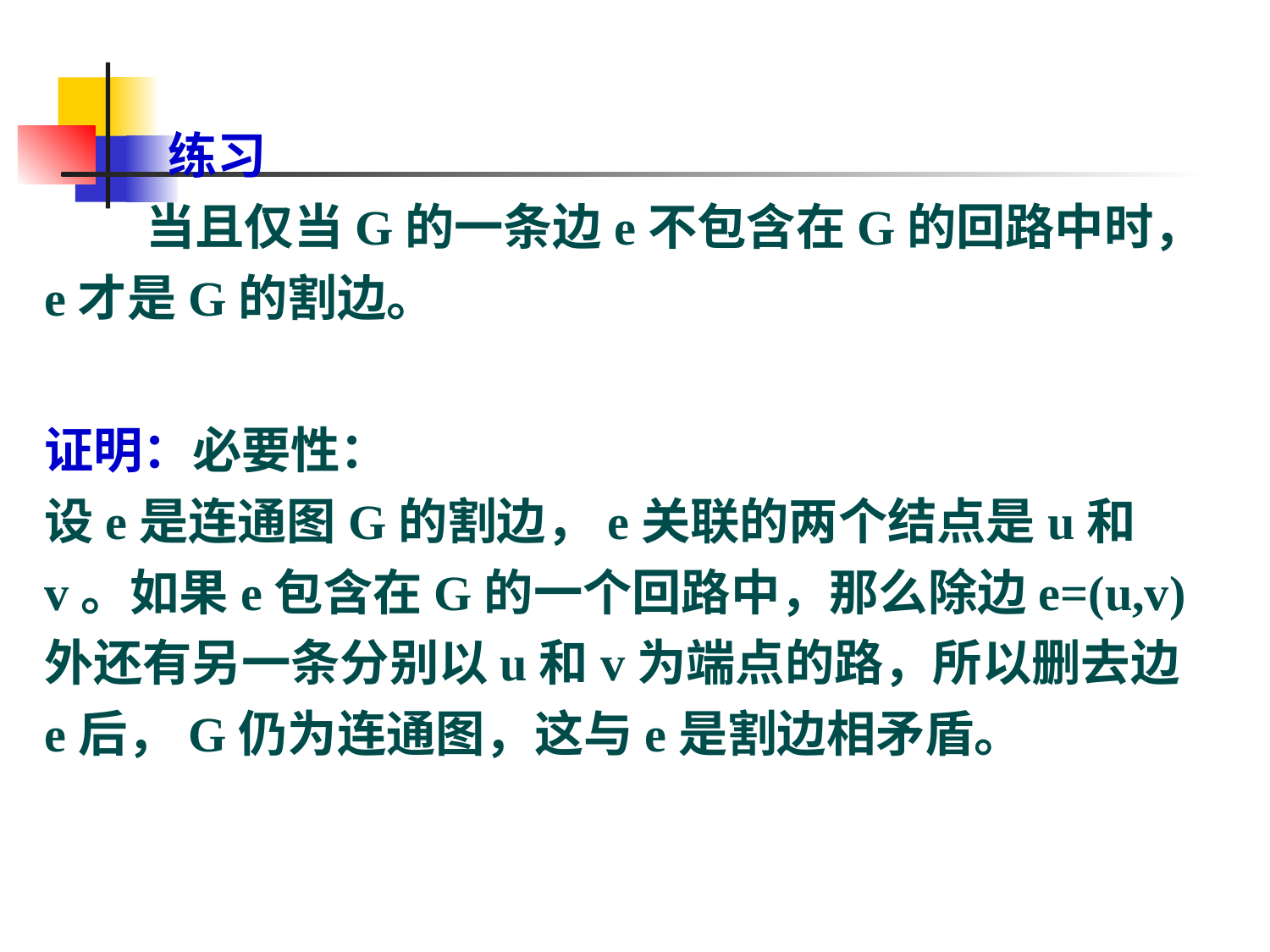

练习
        当且仅当G的一条边e不包含在G的回路中时，e才是G的割边。
证明：必要性：
设e是连通图G的割边，e关联的两个结点是u和v。如果e包含在G的一个回路中，那么除边e=(u,v)外还有另一条分别以u和v为端点的路，所以删去边e后，G仍为连通图，这与e是割边相矛盾。